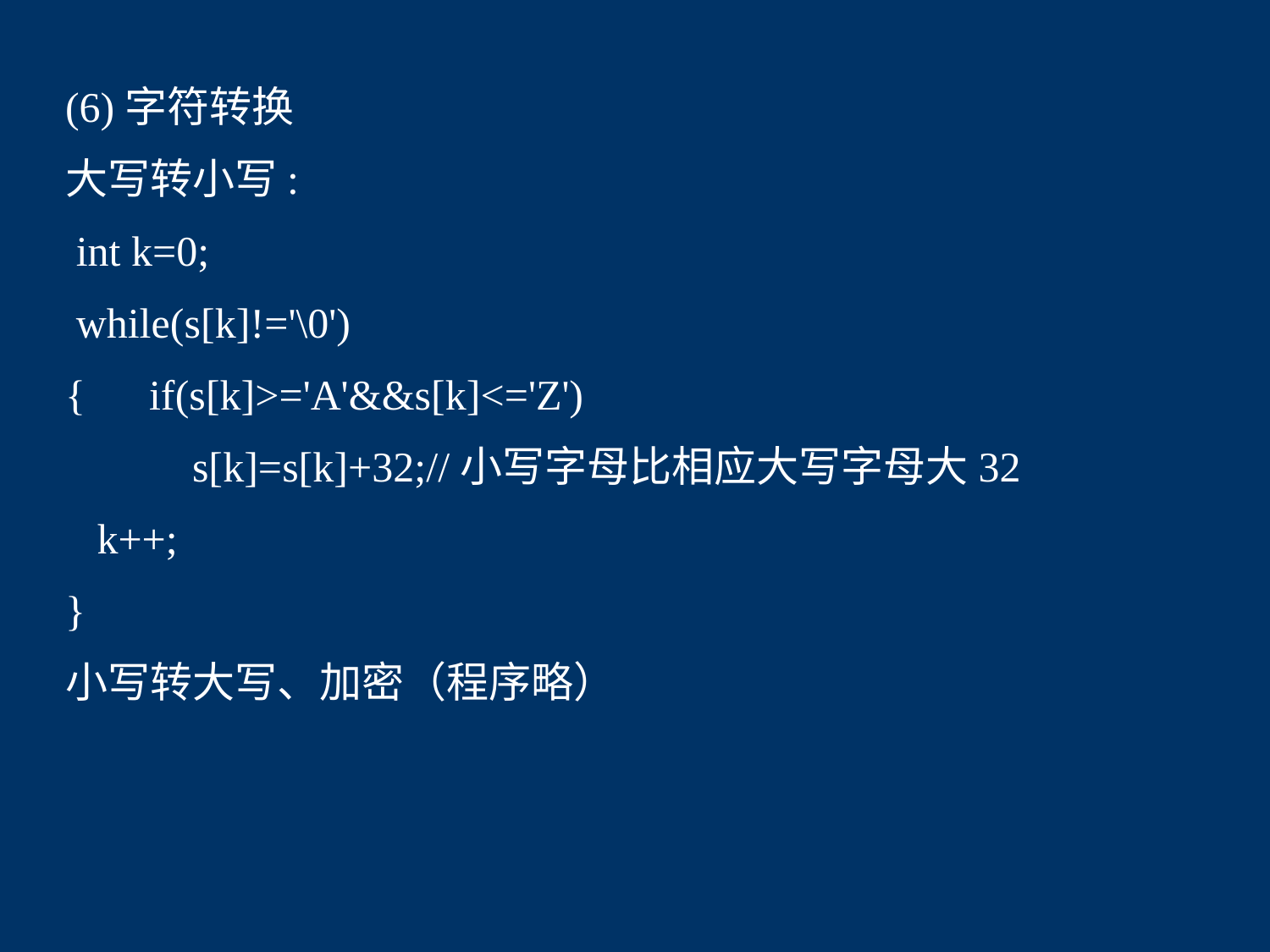

(6)字符转换
大写转小写:
 int k=0;
 while(s[k]!='\0')
{      if(s[k]>='A'&&s[k]<='Z')
	s[k]=s[k]+32;//小写字母比相应大写字母大32
   k++;
}
小写转大写、加密（程序略）